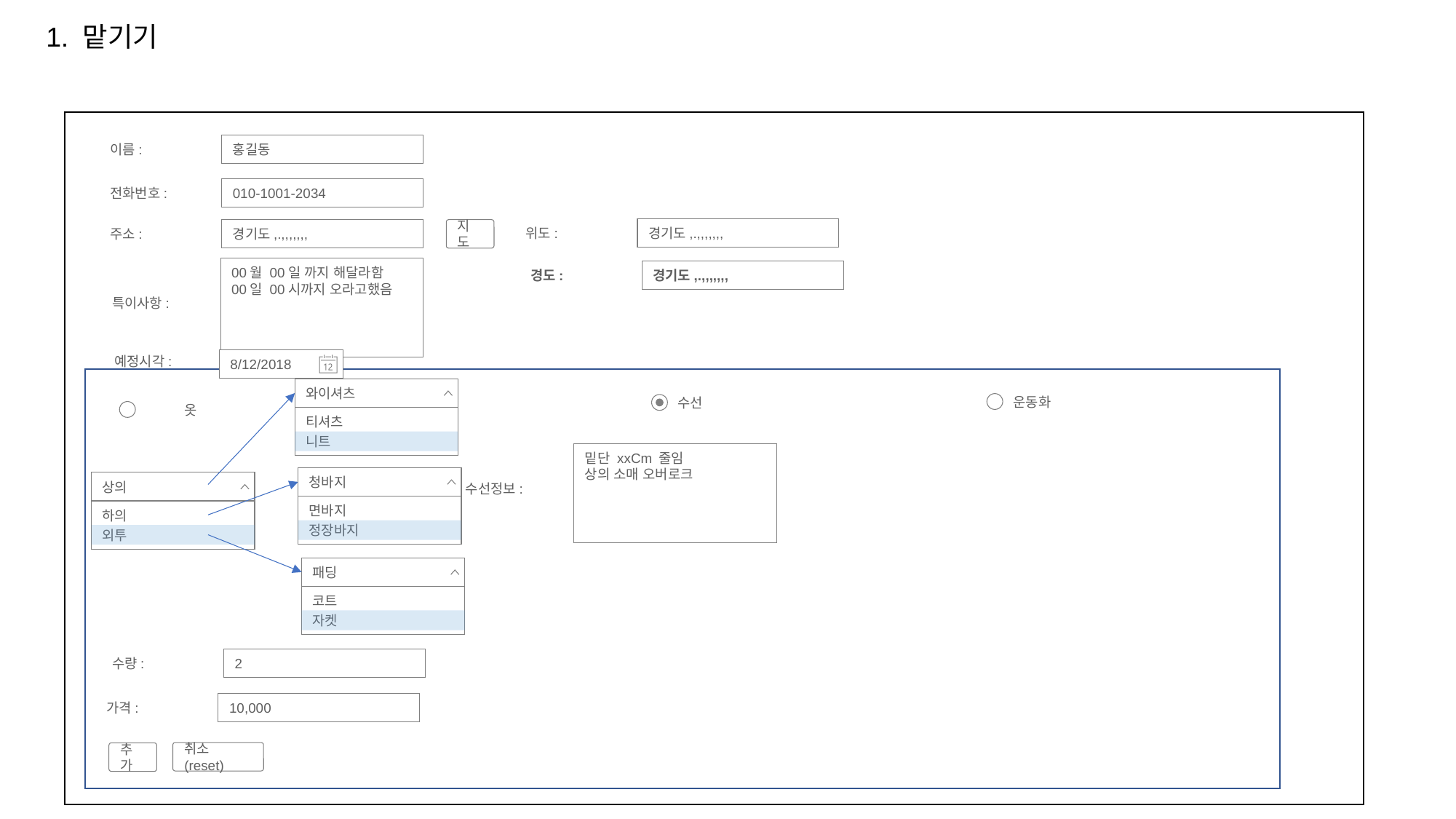

1. 맡기기

홍길동
이름:
010-1001-2034
전화번호:
경기도,.,,,,,,,
위도:
지도
경기도,.,,,,,,,
주소:
00월 00일 까지 해달라함
00일 00시까지 오라고했음
경기도,.,,,,,,,
경도:
특이사항:
예정시각:
8/12/2018

옷

와이셔츠

티셔츠
니트

운동화

수선

밑단 xxCm 줄임
상의 소매 오버로크
청바지

면바지
정장바지

상의

하의
외투

수선정보:
패딩

코트
자켓

2
수량:
10,000
가격:
취소(reset)
추가